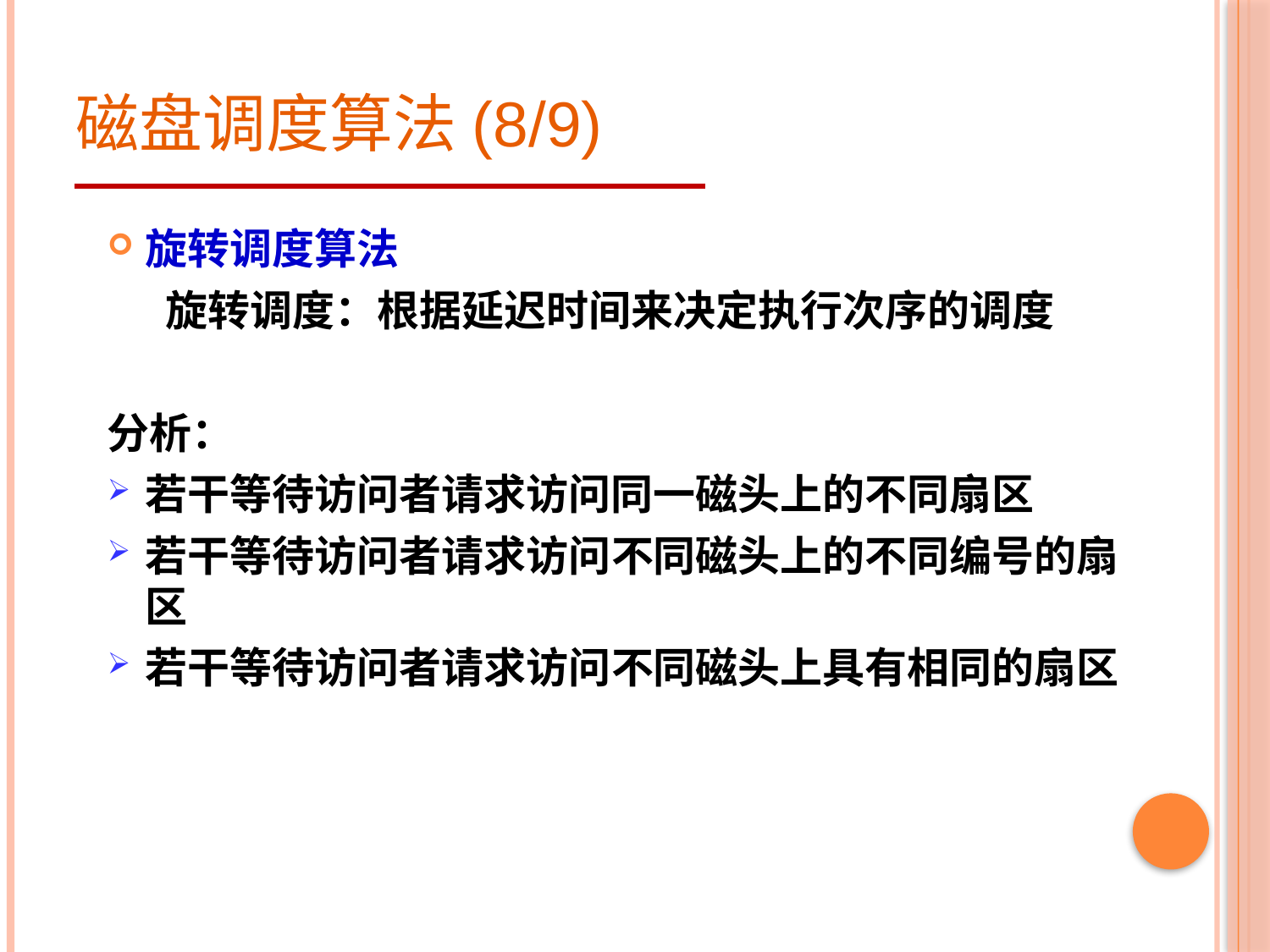

# 磁盘调度算法(8/9)
旋转调度算法
     旋转调度：根据延迟时间来决定执行次序的调度

分析：
若干等待访问者请求访问同一磁头上的不同扇区
若干等待访问者请求访问不同磁头上的不同编号的扇区
若干等待访问者请求访问不同磁头上具有相同的扇区